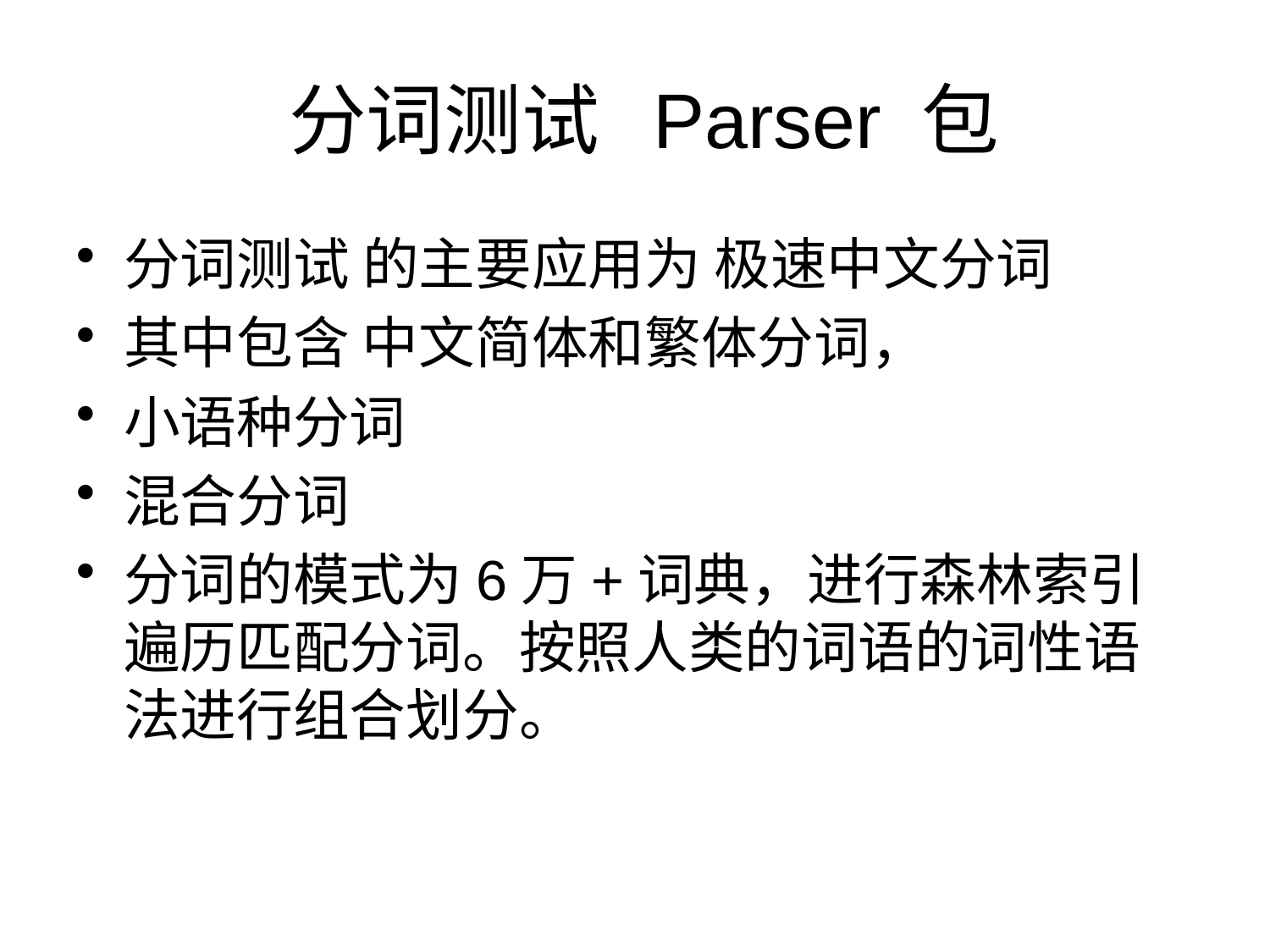

# 分词测试  Parser 包
分词测试 的主要应用为 极速中文分词
其中包含 中文简体和繁体分词，
小语种分词
混合分词
分词的模式为6万+词典，进行森林索引遍历匹配分词。按照人类的词语的词性语法进行组合划分。